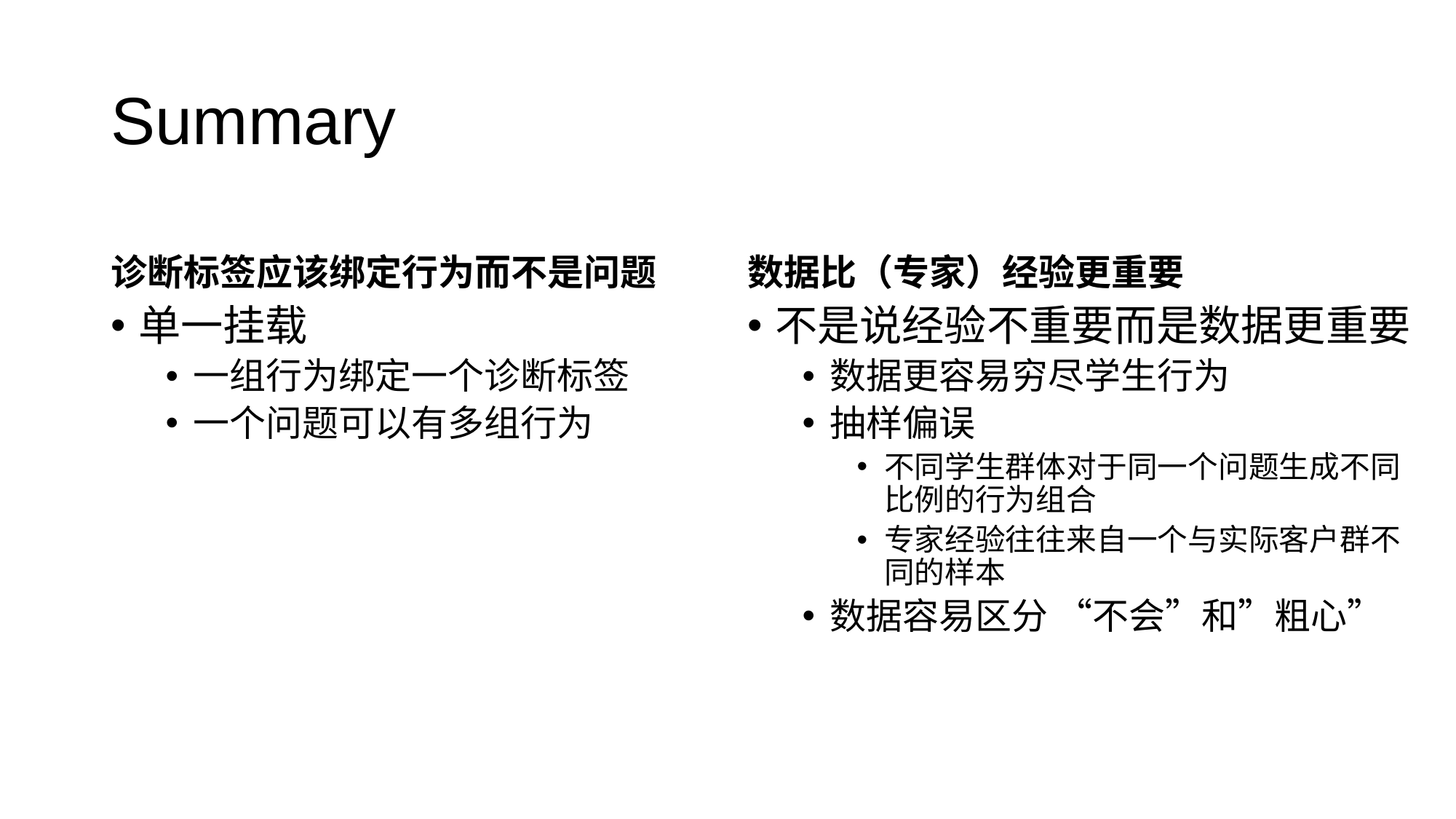

# Summary
诊断标签应该绑定行为而不是问题
数据比（专家）经验更重要
单一挂载
一组行为绑定一个诊断标签
一个问题可以有多组行为

不是说经验不重要而是数据更重要
数据更容易穷尽学生行为
抽样偏误
不同学生群体对于同一个问题生成不同比例的行为组合
专家经验往往来自一个与实际客户群不同的样本
数据容易区分 “不会”和”粗心”